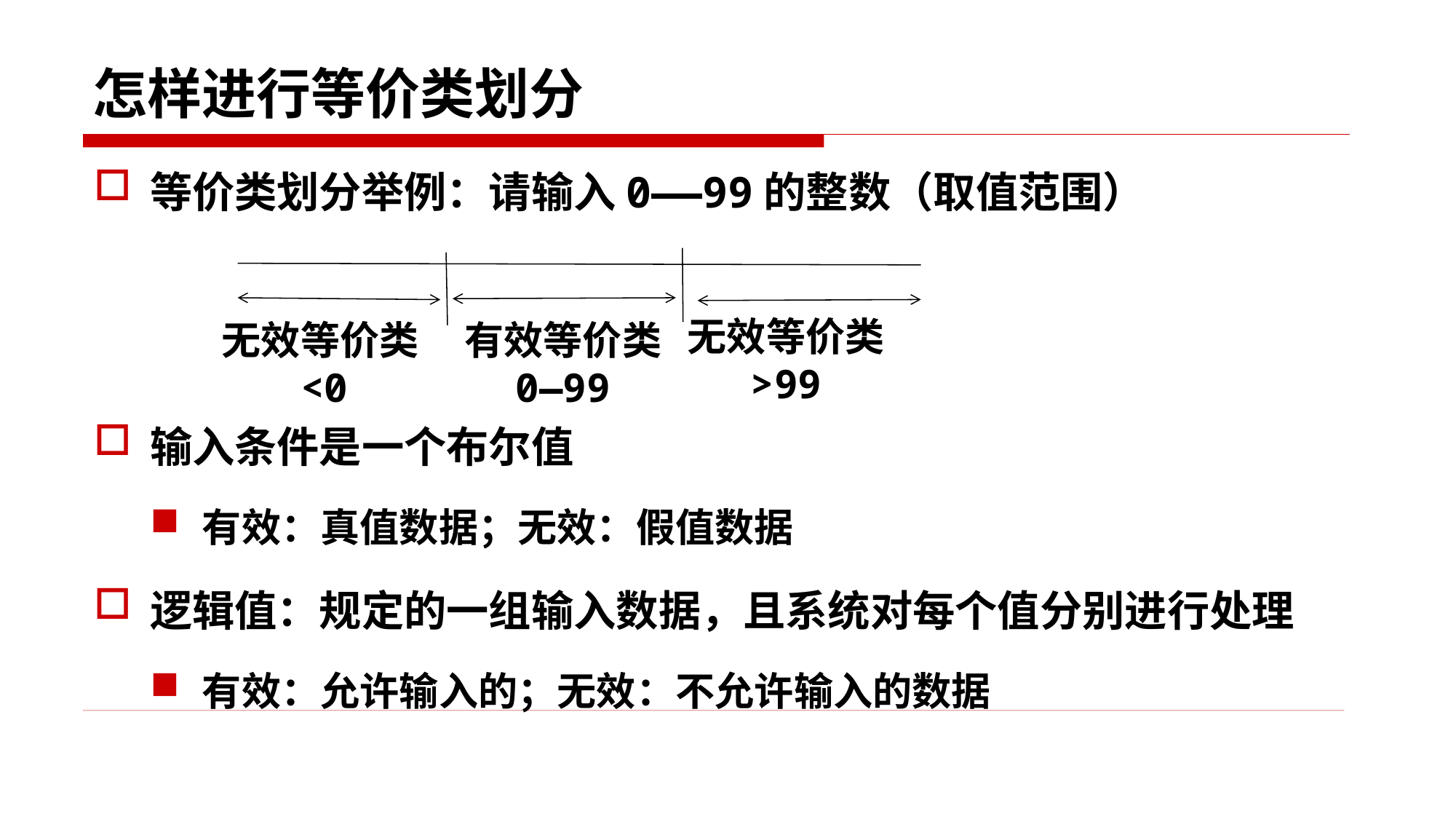

# 怎样进行等价类划分
等价类划分举例：请输入0——99的整数（取值范围）

输入条件是一个布尔值
有效：真值数据；无效：假值数据
逻辑值：规定的一组输入数据，且系统对每个值分别进行处理
有效：允许输入的；无效：不允许输入的数据

无效等价类
>99
无效等价类
<0
有效等价类
0—99